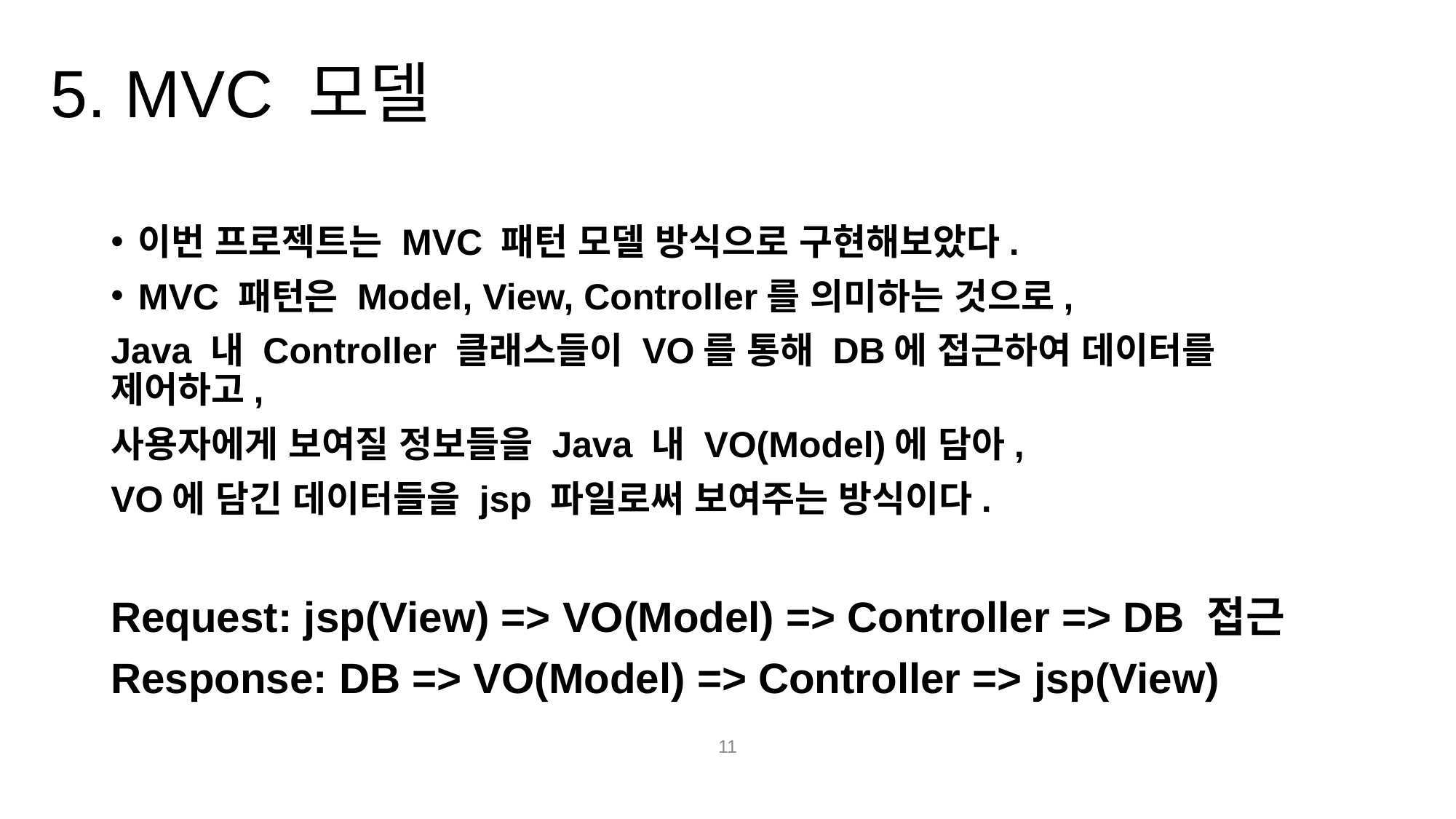

5. MVC 모델
이번 프로젝트는 MVC 패턴 모델 방식으로 구현해보았다.
MVC 패턴은 Model, View, Controller를 의미하는 것으로,
Java 내 Controller 클래스들이 VO를 통해 DB에 접근하여 데이터를 제어하고,
사용자에게 보여질 정보들을 Java 내 VO(Model)에 담아,
VO에 담긴 데이터들을 jsp 파일로써 보여주는 방식이다.

Request: jsp(View) => VO(Model) => Controller => DB 접근
Response: DB => VO(Model) => Controller => jsp(View)
11